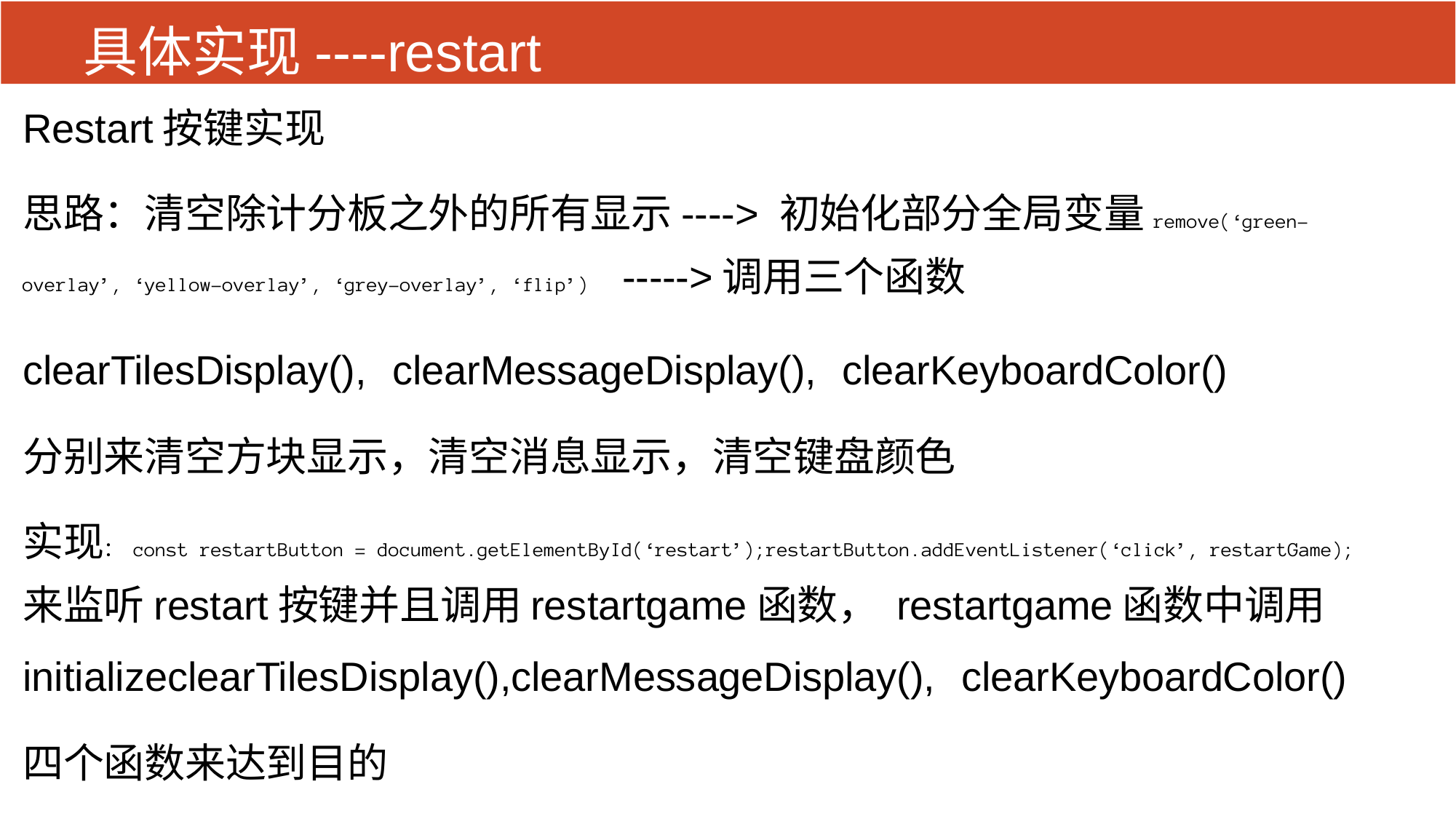

# 具体实现----restart
Restart按键实现
思路：清空除计分板之外的所有显示----> 初始化部分全局变量remove(‘green-overlay’, ‘yellow-overlay’, ‘grey-overlay’, ‘flip’)   ----->调用三个函数
clearTilesDisplay(), clearMessageDisplay(), clearKeyboardColor()
分别来清空方块显示，清空消息显示，清空键盘颜色
实现： const restartButton = document.getElementById(‘restart’);restartButton.addEventListener(‘click’, restartGame);来监听restart按键并且调用restartgame函数， restartgame函数中调用initializeclearTilesDisplay(),clearMessageDisplay(), clearKeyboardColor()
四个函数来达到目的